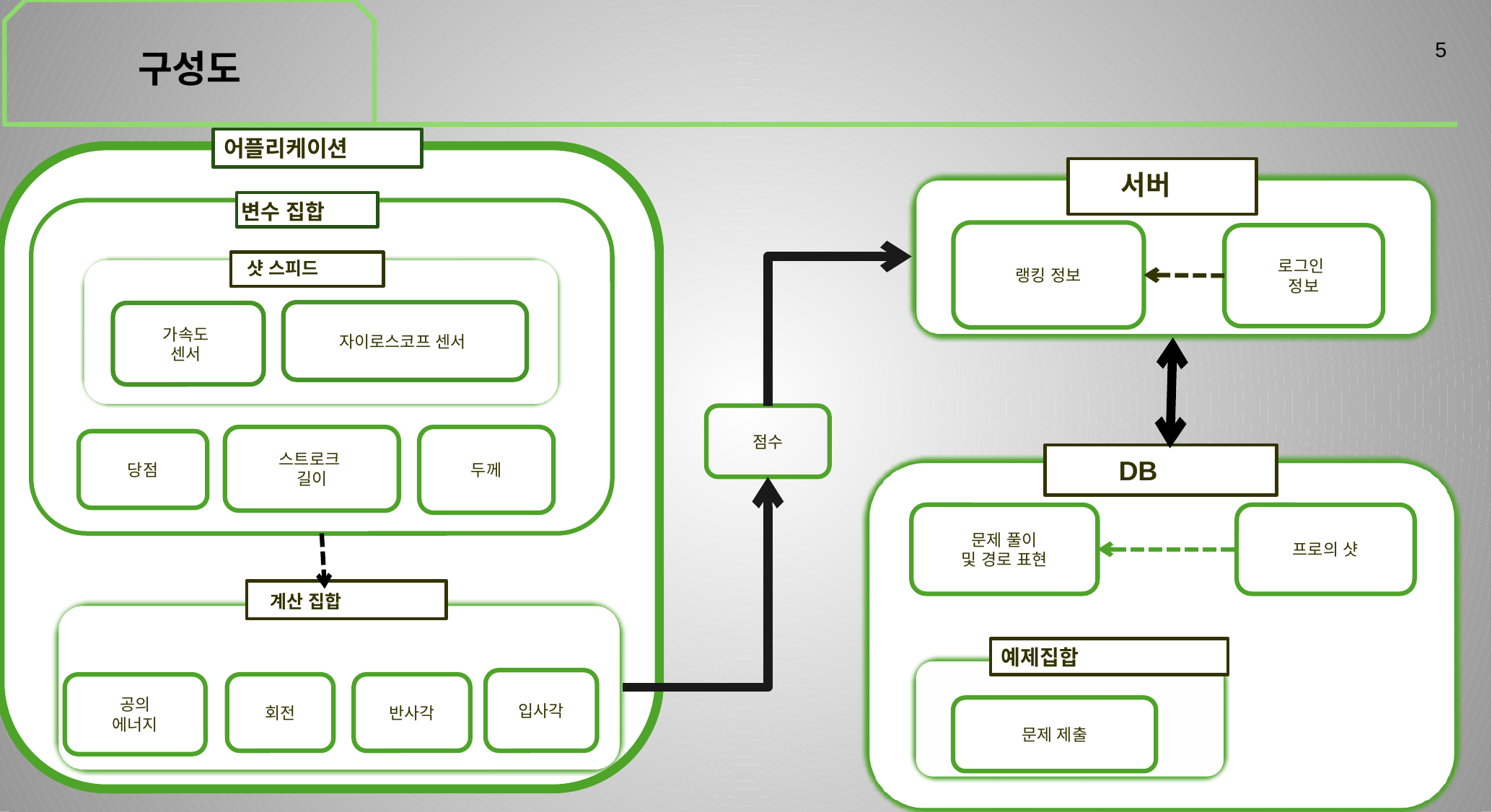

구성도
5
어플리케이션

서버

변수 집합

랭킹 정보
로그인
정보
샷 스피드

자이로스코프 센서
가속도
센서
점수
스트로크
길이
두께
당점

     DB

문제 풀이
및 경로 표현
프로의 샷

계산 집합

예제집합

입사각
회전
반사각
공의
에너지
문제 제출